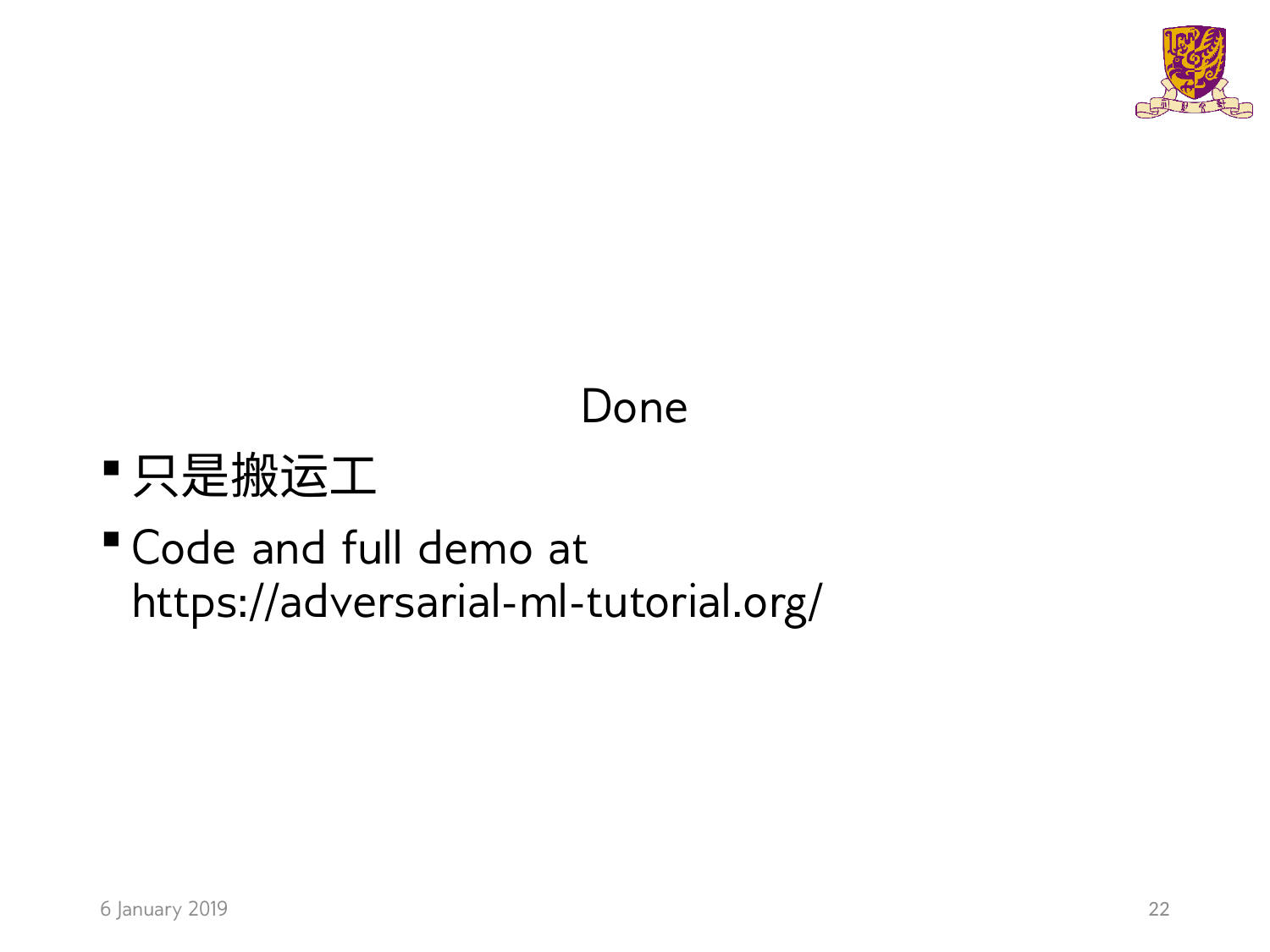

Done
只是搬运工
Code and full demo at
https://adversarial-ml-tutorial.org/
6 January 2019
22